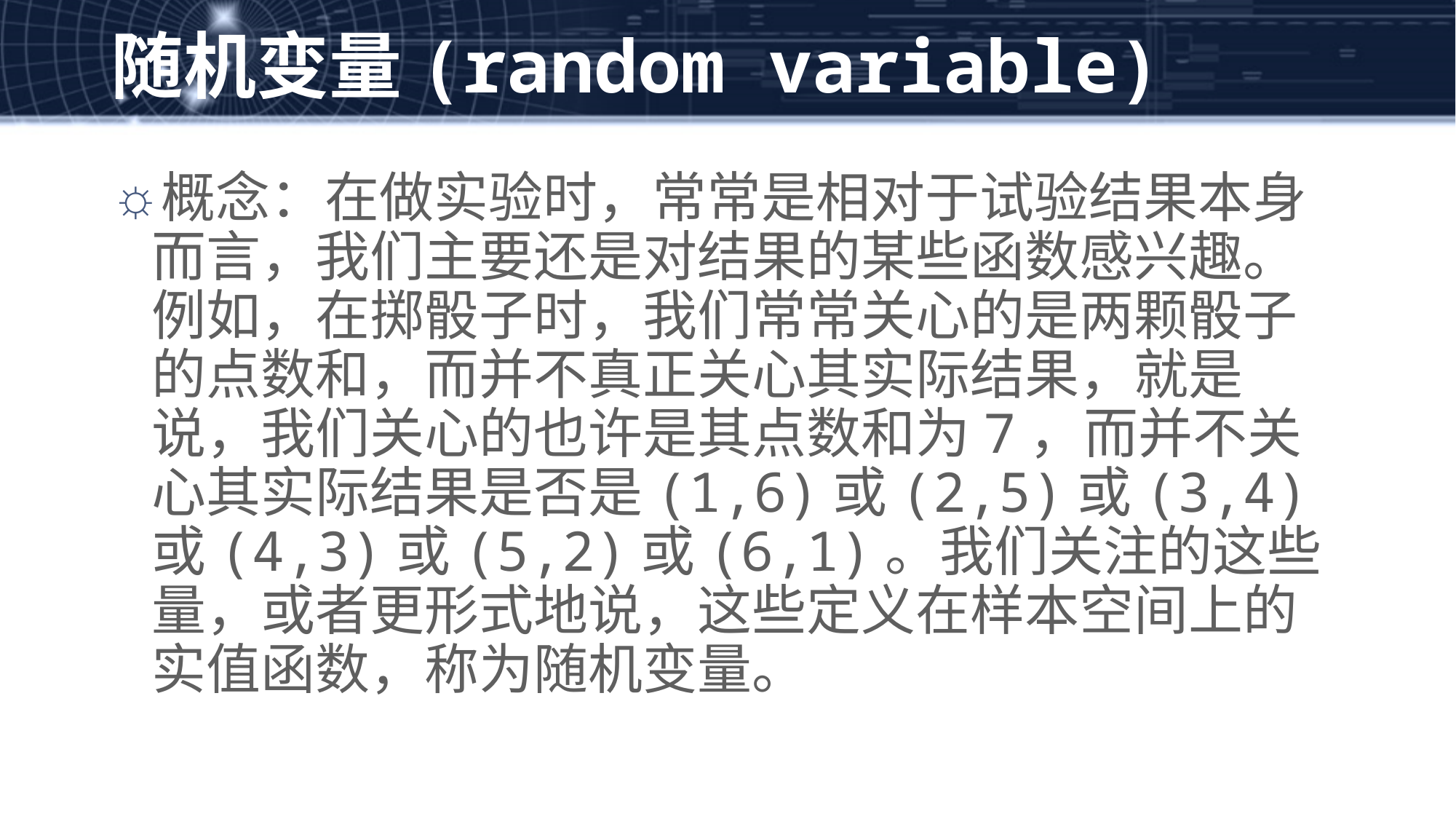

随机变量(random variable)
概念：在做实验时，常常是相对于试验结果本身而言，我们主要还是对结果的某些函数感兴趣。例如，在掷骰子时，我们常常关心的是两颗骰子的点数和，而并不真正关心其实际结果，就是说，我们关心的也许是其点数和为7，而并不关心其实际结果是否是(1,6)或(2,5)或(3,4)或(4,3)或(5,2)或(6,1)。我们关注的这些量，或者更形式地说，这些定义在样本空间上的实值函数，称为随机变量。